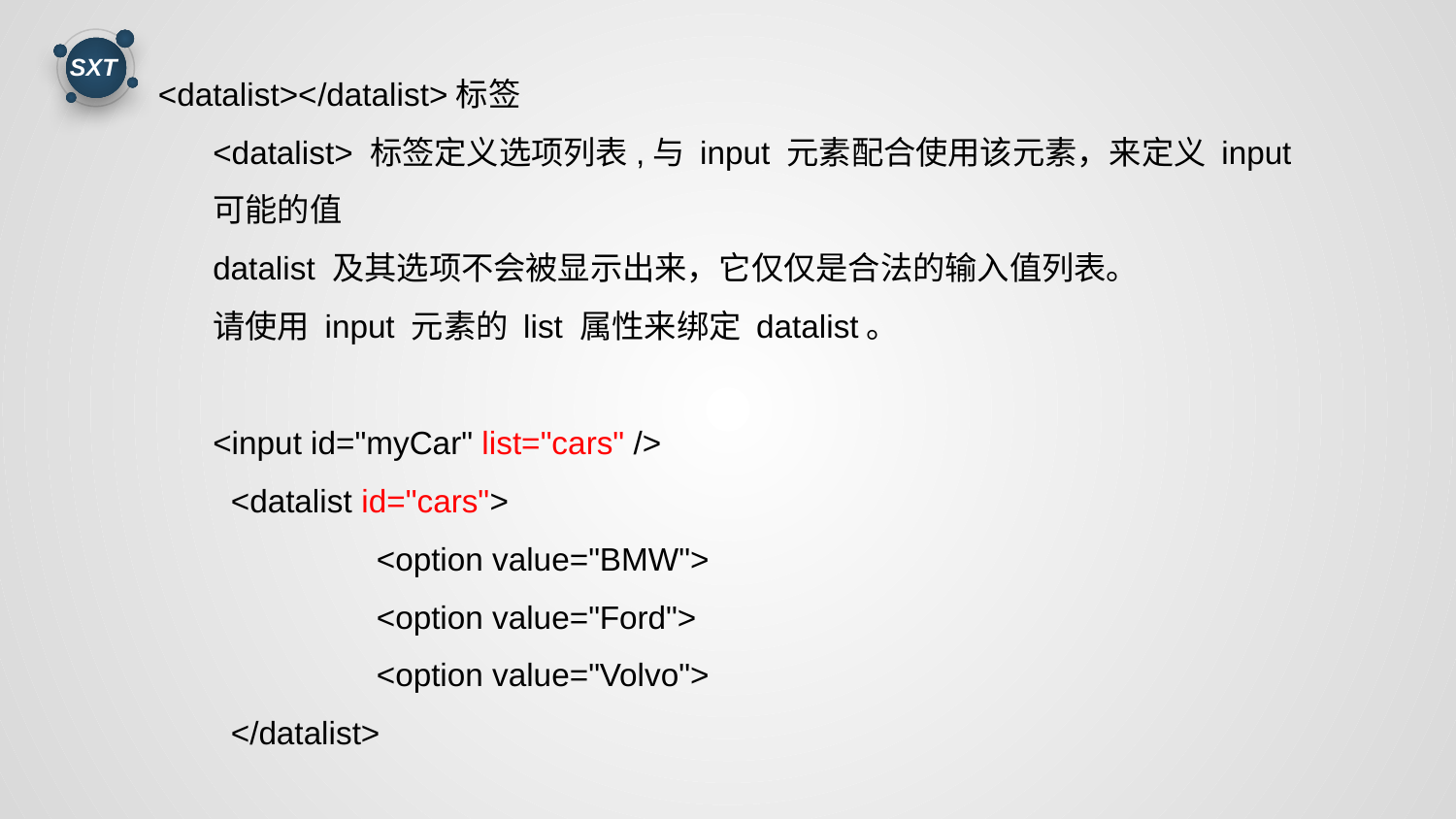

<datalist></datalist>标签
<datalist> 标签定义选项列表,与 input 元素配合使用该元素，来定义 input 可能的值
datalist 及其选项不会被显示出来，它仅仅是合法的输入值列表。
请使用 input 元素的 list 属性来绑定 datalist。

<input id="myCar" list="cars" />
<datalist id="cars">
  	<option value="BMW">
  	<option value="Ford">
  	<option value="Volvo">
</datalist>